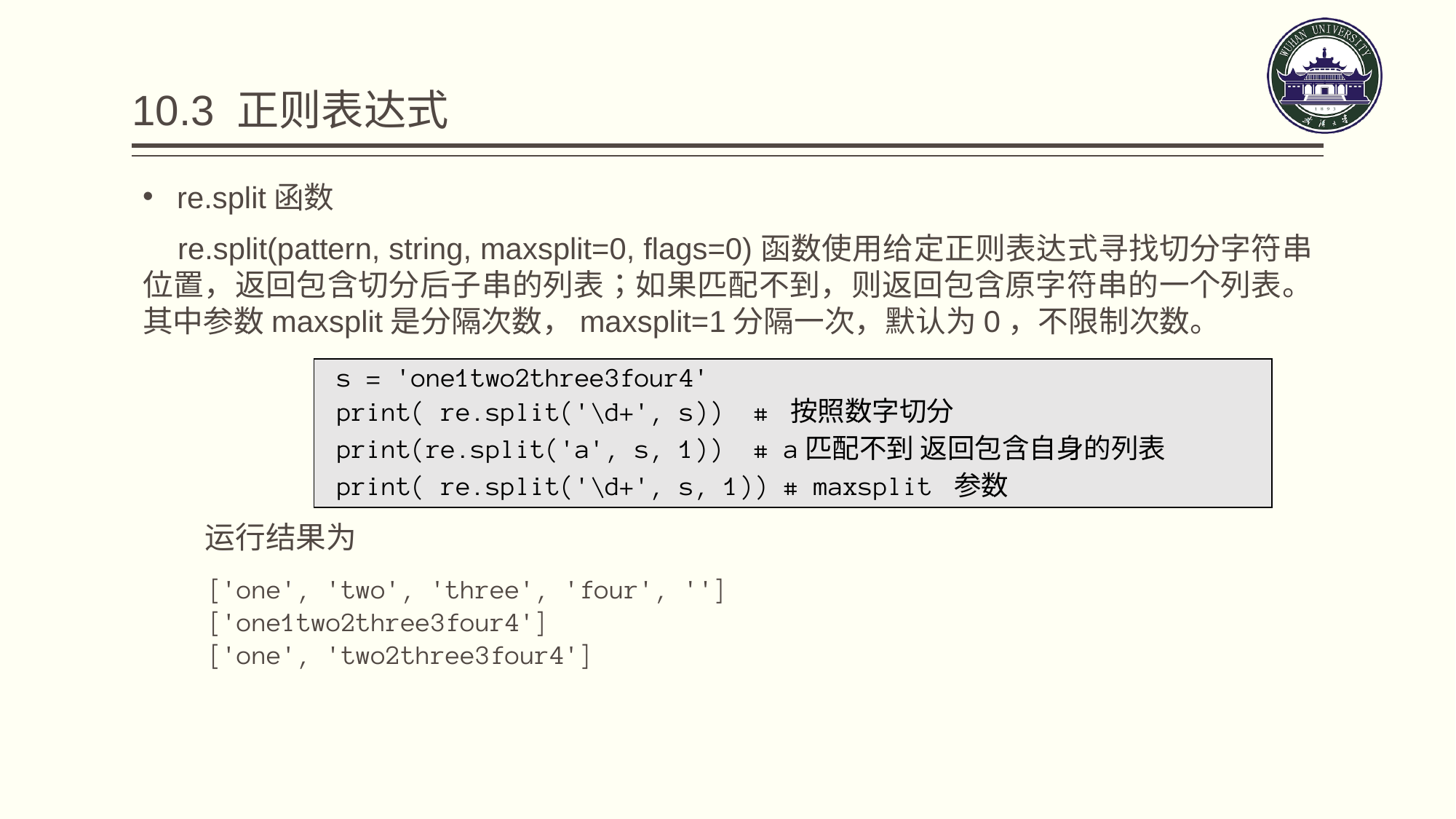

# 10.3 正则表达式
re.split函数
    re.split(pattern, string, maxsplit=0, flags=0)函数使用给定正则表达式寻找切分字符串位置，返回包含切分后子串的列表；如果匹配不到，则返回包含原字符串的一个列表。其中参数maxsplit是分隔次数，maxsplit=1分隔一次，默认为0，不限制次数。
| s = 'one1two2three3four4' |
| --- |
| print( re.split('\d+', s)) # 按照数字切分 |
| print(re.split('a', s, 1)) # a匹配不到 返回包含自身的列表 |
| print( re.split('\d+', s, 1)) # maxsplit 参数 |
运行结果为
['one', 'two', 'three', 'four', '']
['one1two2three3four4']
['one', 'two2three3four4']